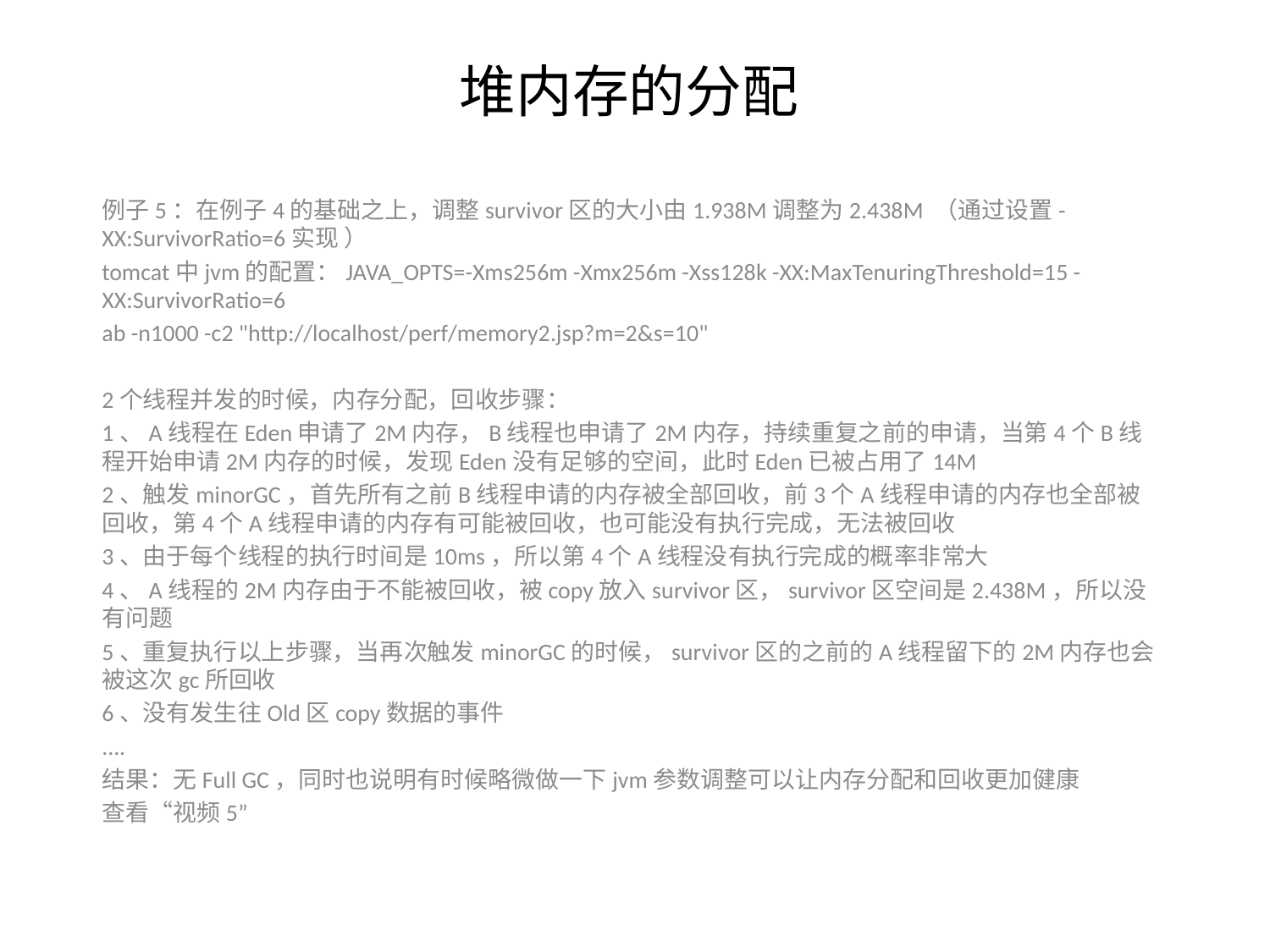

# 堆内存的分配
例子5：在例子4的基础之上，调整survivor区的大小由1.938M调整为2.438M （通过设置-XX:SurvivorRatio=6实现 ）
tomcat中jvm的配置：JAVA_OPTS=-Xms256m -Xmx256m -Xss128k -XX:MaxTenuringThreshold=15 -XX:SurvivorRatio=6
ab -n1000 -c2 "http://localhost/perf/memory2.jsp?m=2&s=10"

2个线程并发的时候，内存分配，回收步骤：
1、A线程在Eden申请了2M内存，B线程也申请了2M内存，持续重复之前的申请，当第4个B线程开始申请2M内存的时候，发现Eden没有足够的空间，此时Eden已被占用了14M
2、触发minorGC，首先所有之前B线程申请的内存被全部回收，前3个A线程申请的内存也全部被回收，第4个A线程申请的内存有可能被回收，也可能没有执行完成，无法被回收
3、由于每个线程的执行时间是10ms，所以第4个A线程没有执行完成的概率非常大
4、A线程的2M内存由于不能被回收，被copy放入survivor区，survivor区空间是2.438M，所以没有问题
5、重复执行以上步骤，当再次触发minorGC的时候，survivor区的之前的A线程留下的2M内存也会被这次gc所回收
6、没有发生往Old区copy数据的事件
....
结果：无Full GC，同时也说明有时候略微做一下jvm参数调整可以让内存分配和回收更加健康
查看“视频5”